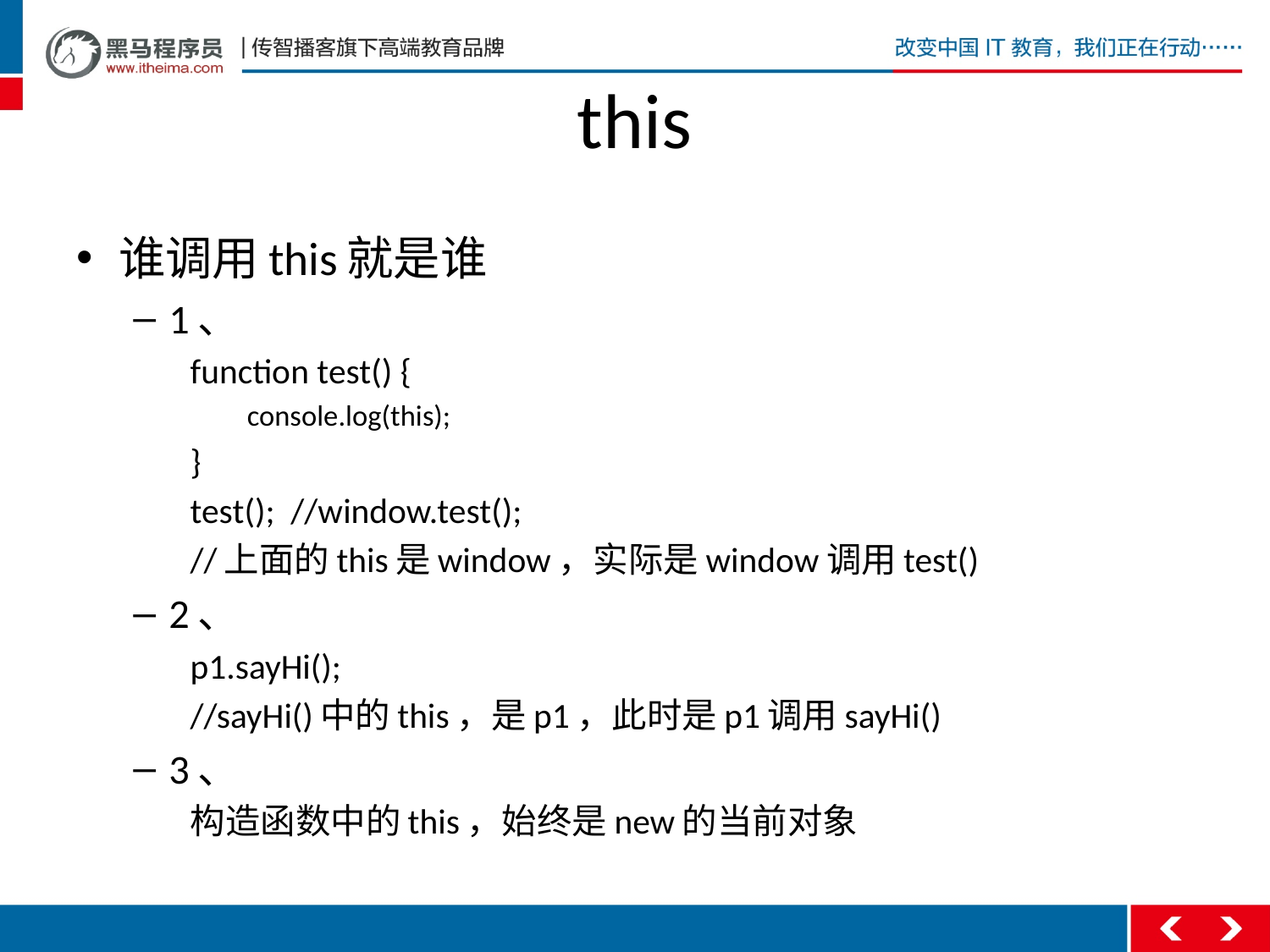

# this
谁调用this就是谁
1、
function test() {
console.log(this);
}
test();  //window.test();
//上面的this是window，实际是window调用test()
2、
p1.sayHi();
//sayHi()中的this，是p1，此时是p1调用sayHi()
3、
构造函数中的this，始终是new的当前对象